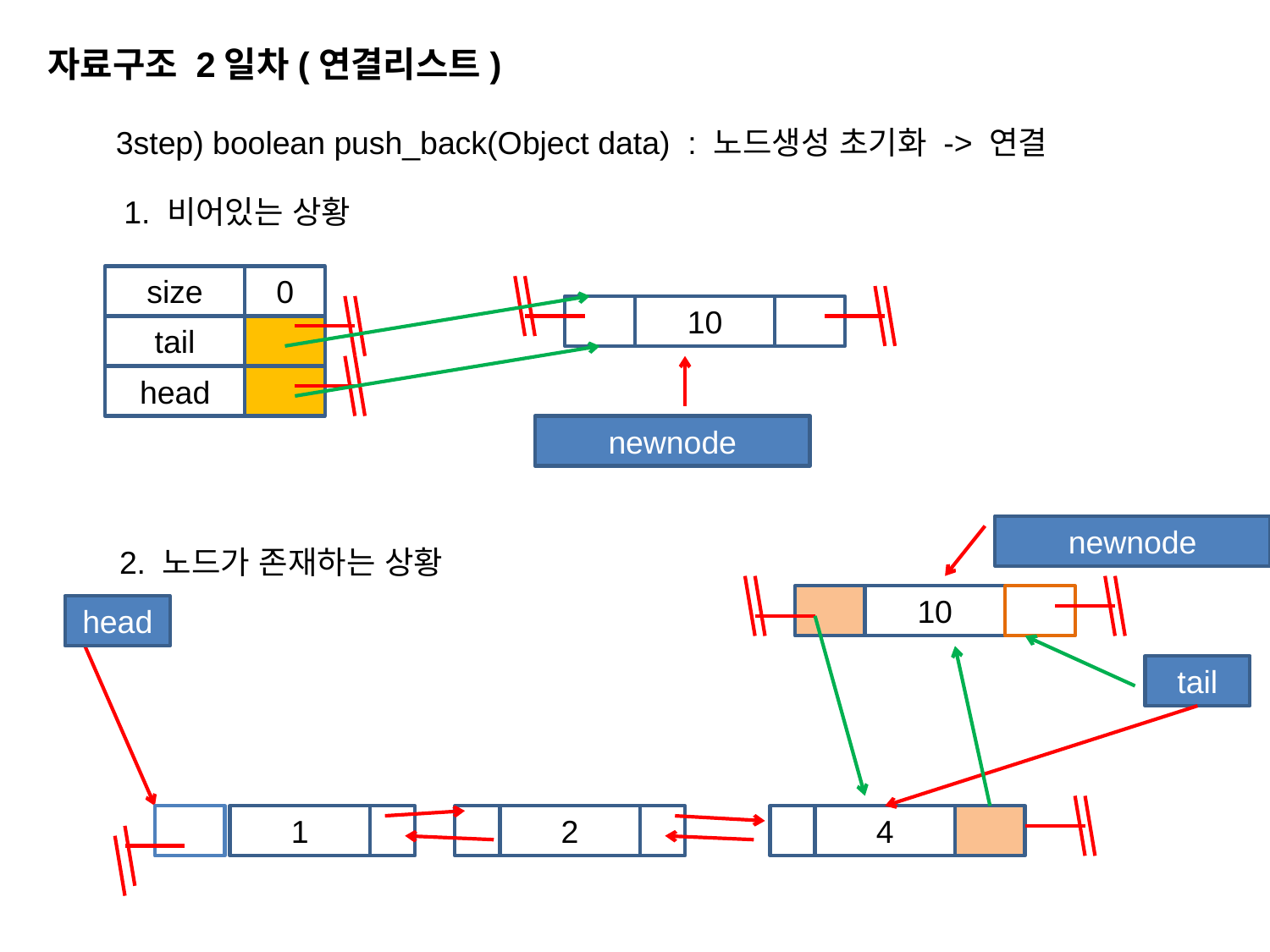

자료구조 2일차(연결리스트)
3step) boolean push_back(Object data)  : 노드생성 초기화 -> 연결

1. 비어있는 상황
size
0

10

tail

head

newnode
newnode
2. 노드가 존재하는 상황

10

head
tail

1

2

4